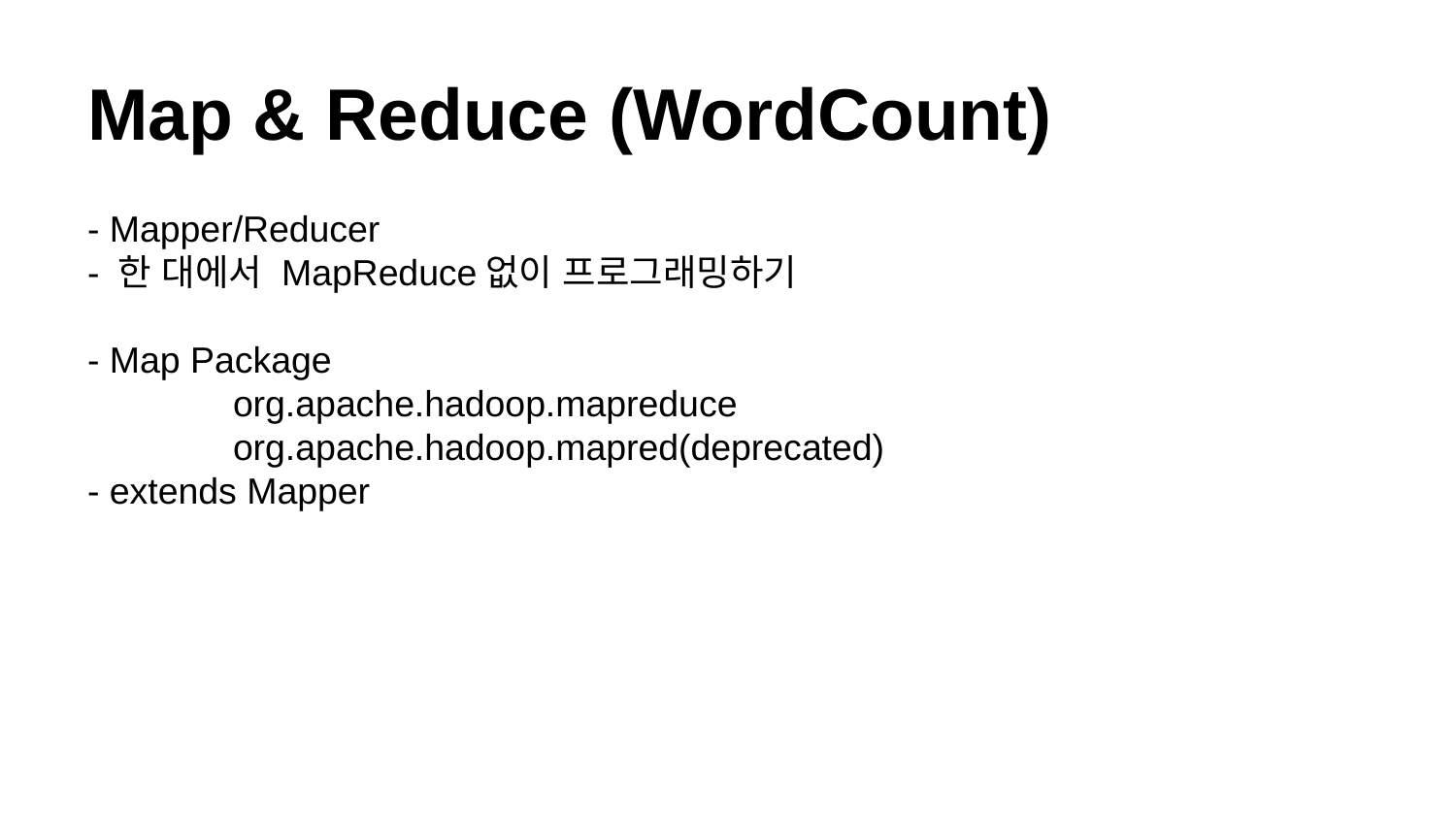

# Map & Reduce (WordCount)
- Mapper/Reducer
- 한 대에서 MapReduce없이 프로그래밍하기

- Map Package
	org.apache.hadoop.mapreduce
	org.apache.hadoop.mapred(deprecated)
- extends Mapper